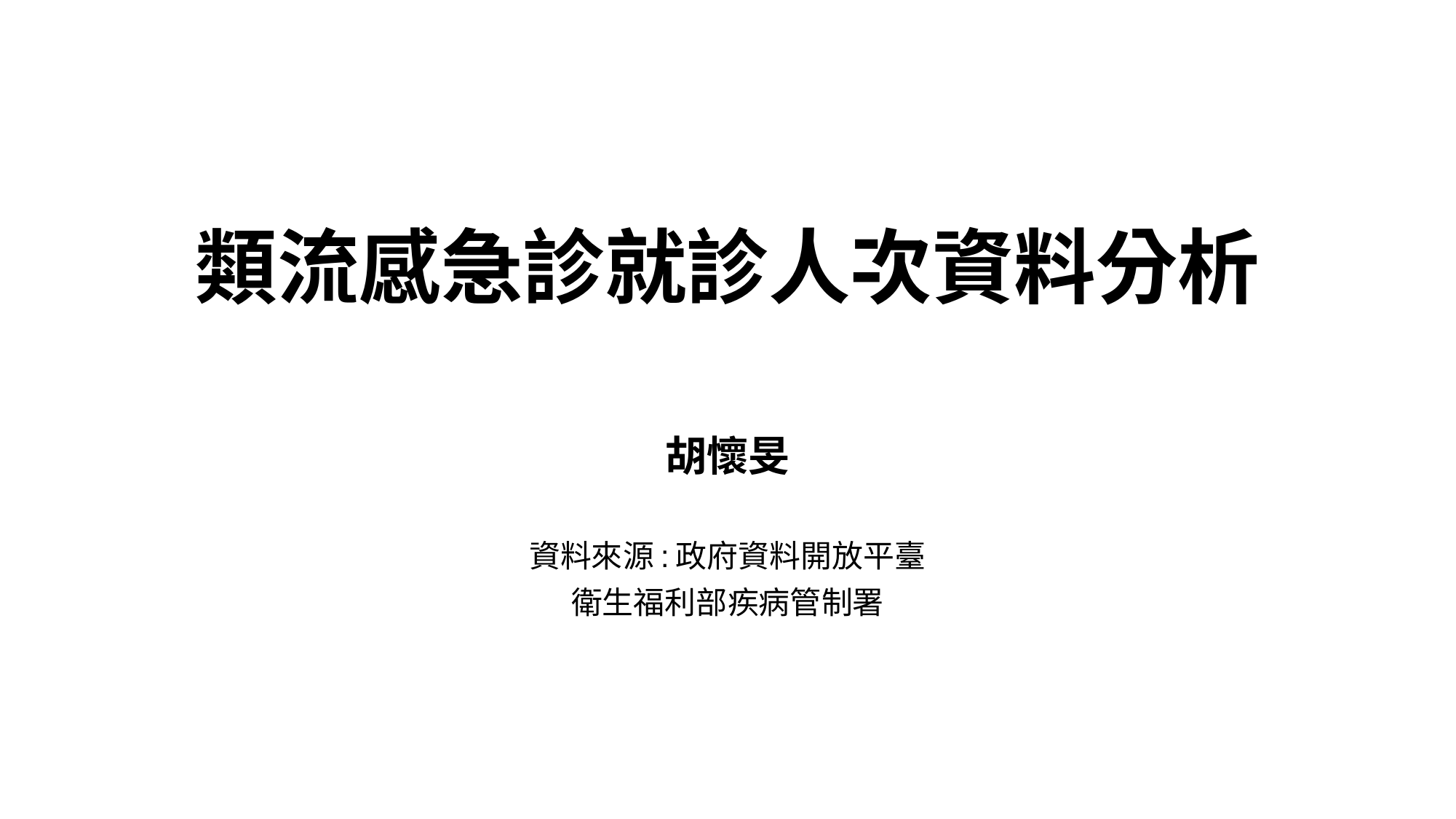

# 類流感急診就診人次資料分析
胡懷旻

資料來源:政府資料開放平臺
衛生福利部疾病管制署